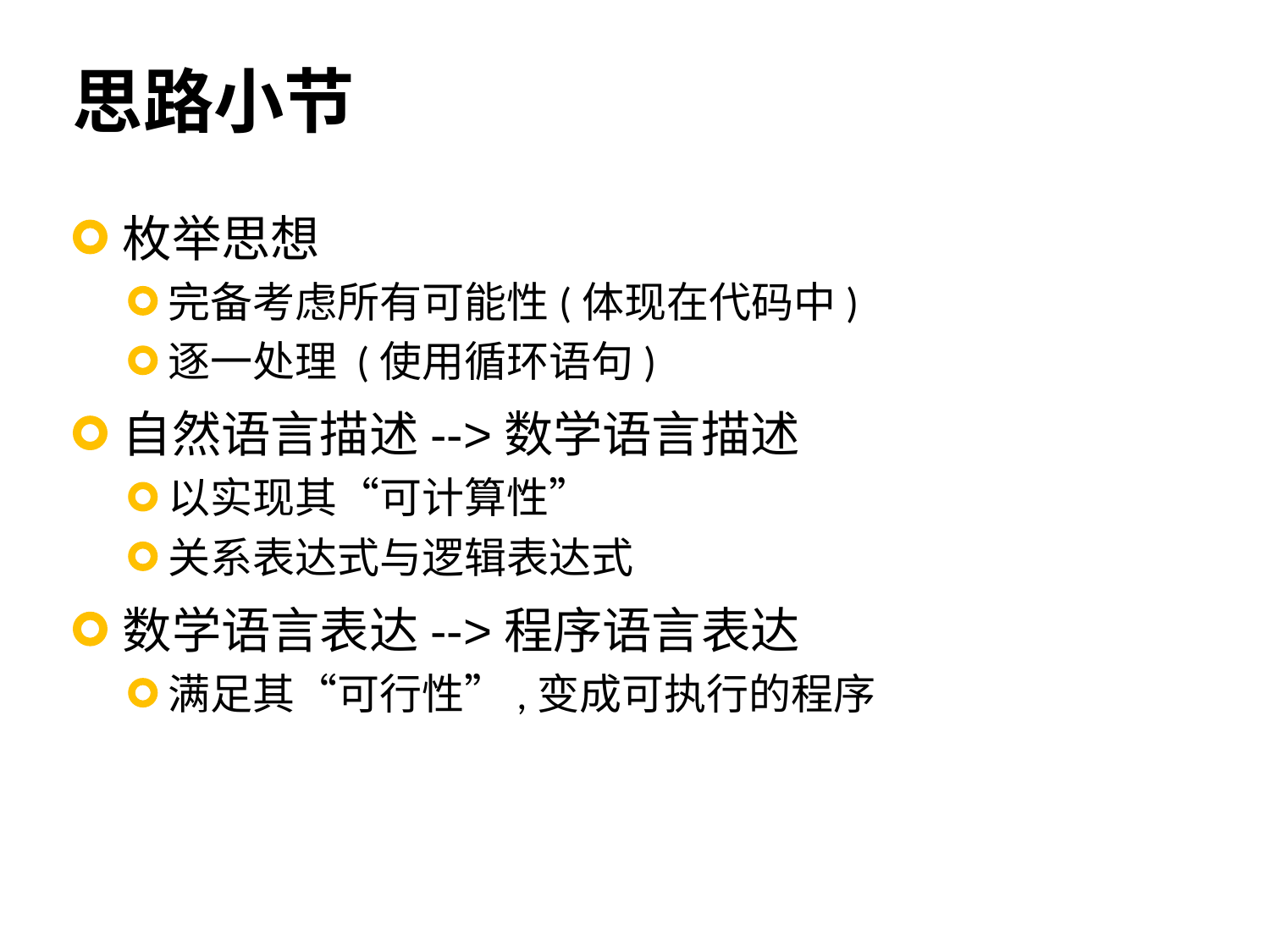

# 思路小节
枚举思想
完备考虑所有可能性(体现在代码中)
逐一处理 (使用循环语句)
自然语言描述-->数学语言描述
以实现其“可计算性”
关系表达式与逻辑表达式
数学语言表达-->程序语言表达
满足其“可行性”,变成可执行的程序